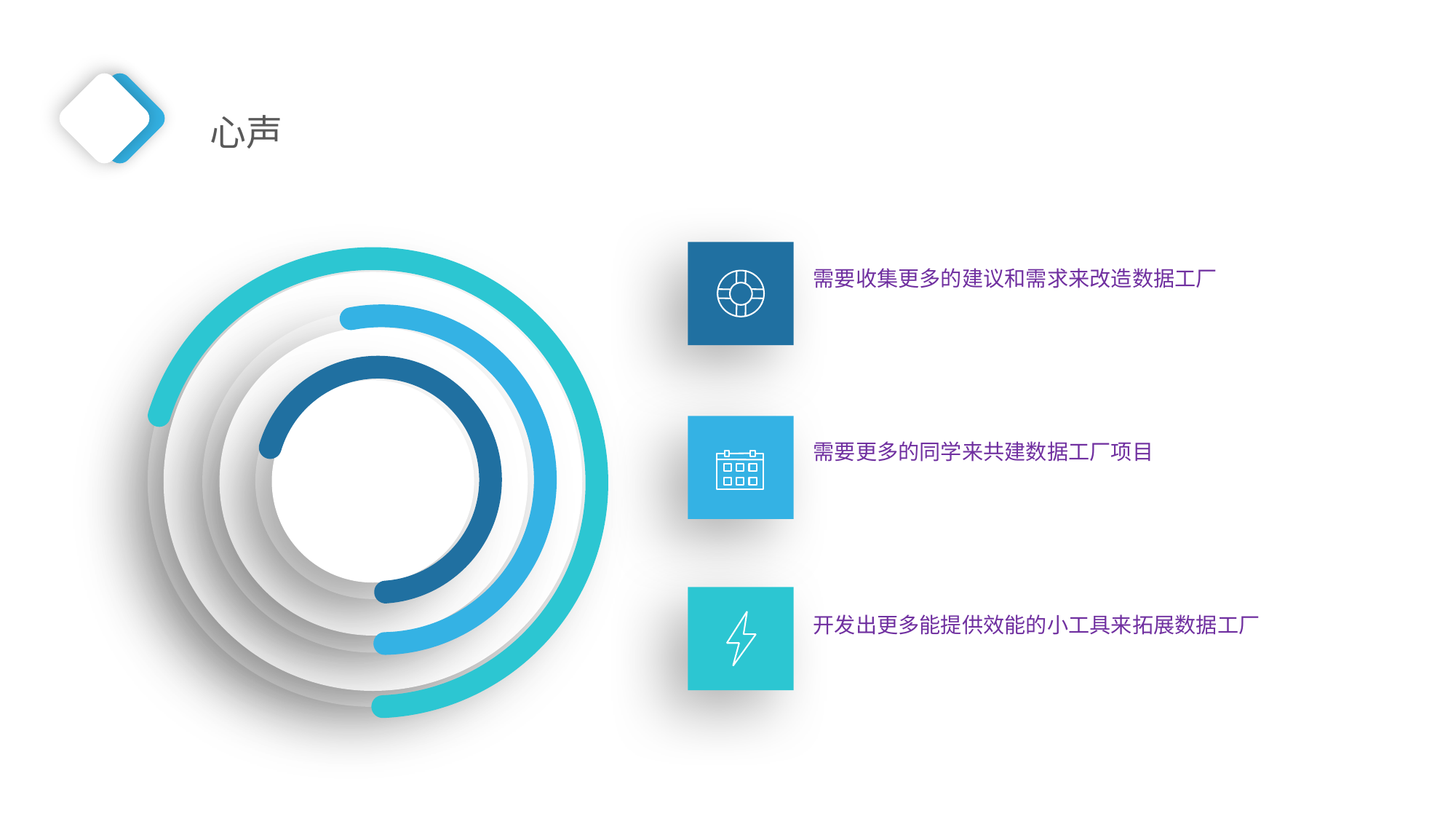

心声

需要收集更多的建议和需求来改造数据工厂

需要更多的同学来共建数据工厂项目

开发出更多能提供效能的小工具来拓展数据工厂